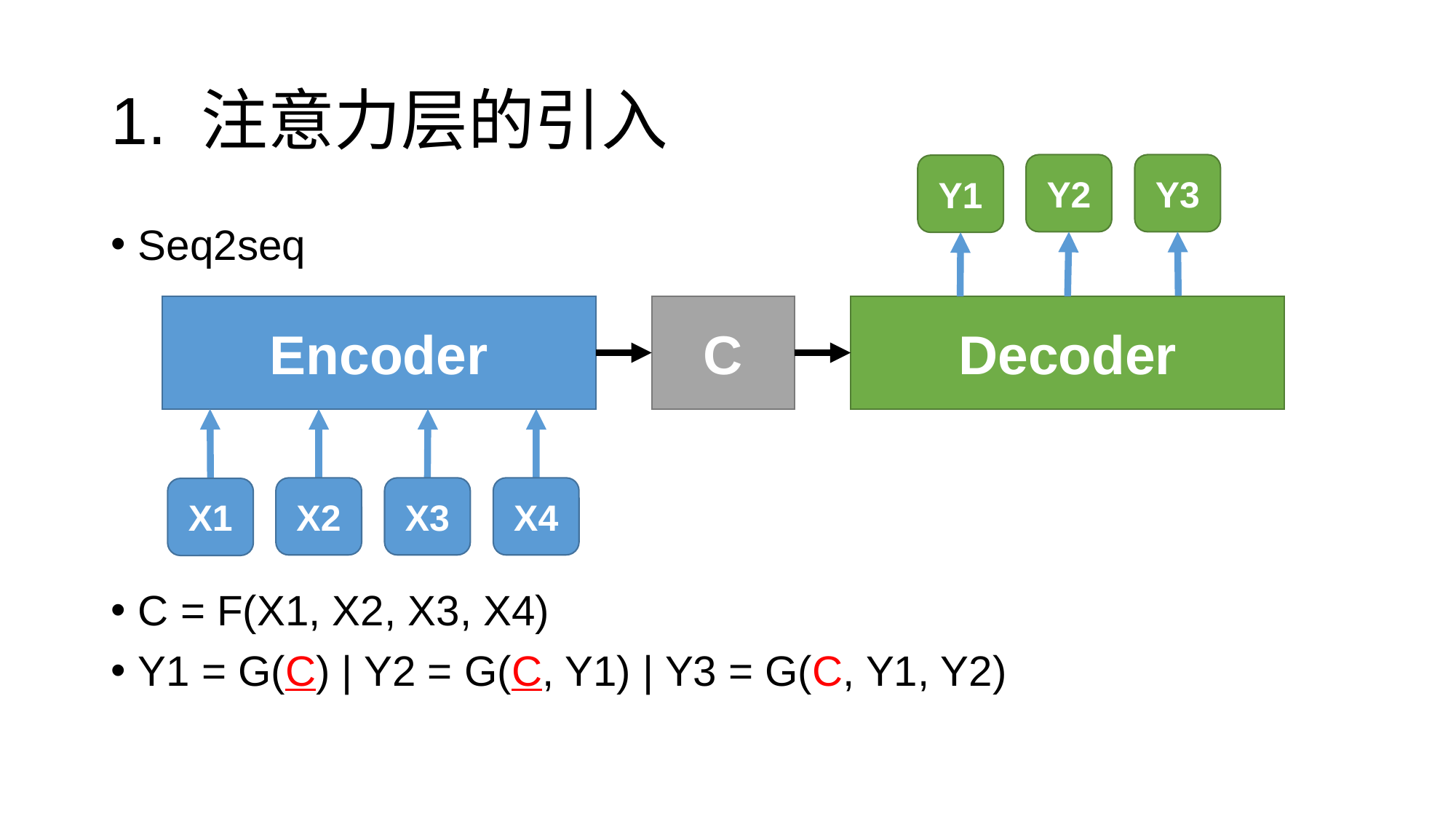

# 1. 注意力层的引入
Y2
Y3
Y1
Encoder
C
Decoder
X2
X3
X4
X1
Seq2seq

C = F(X1, X2, X3, X4)
Y1 = G(C) | Y2 = G(C, Y1) | Y3 = G(C, Y1, Y2)